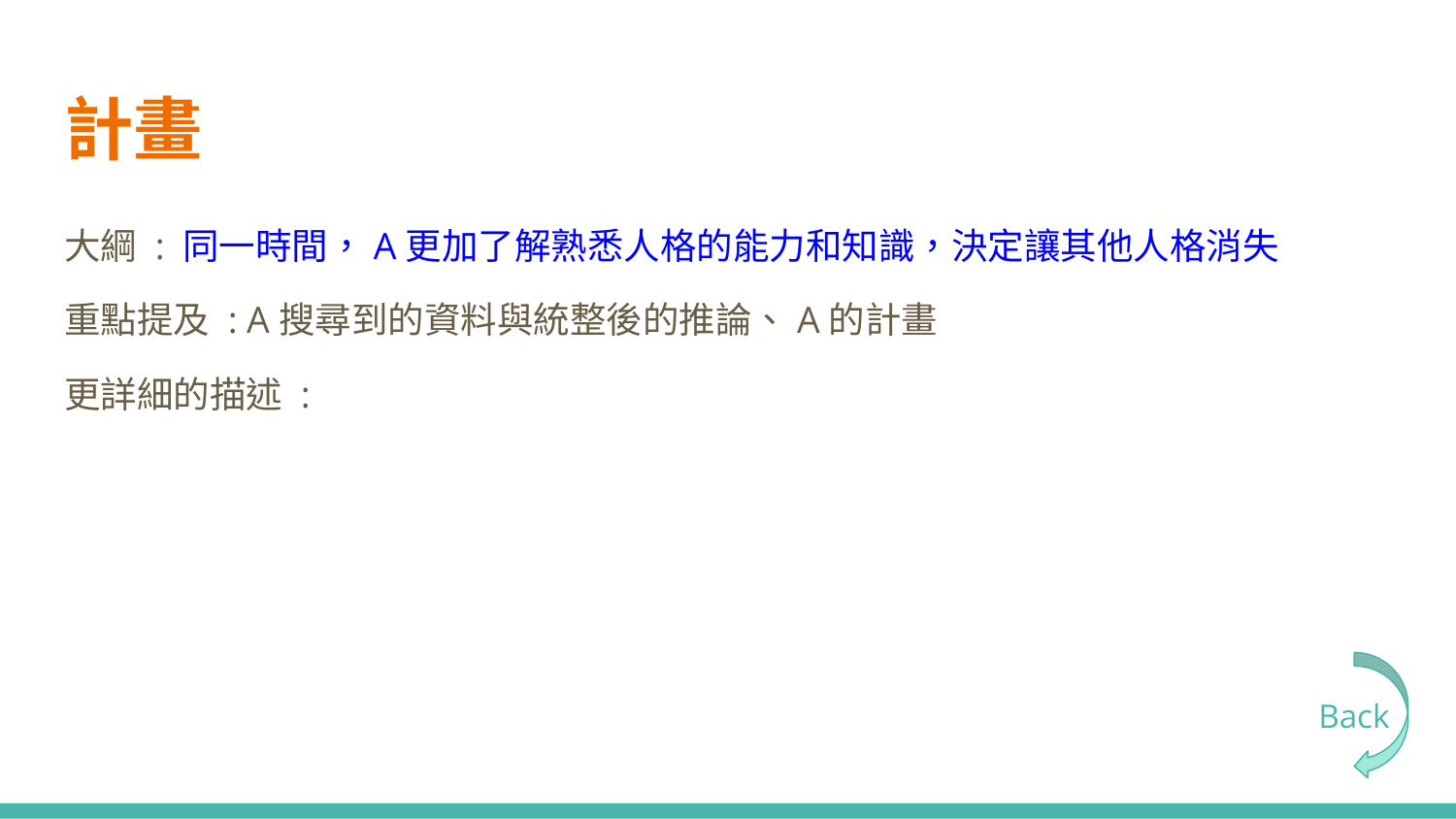

# 計畫
大綱 : 同一時間，A更加了解熟悉人格的能力和知識，決定讓其他人格消失
重點提及 : A搜尋到的資料與統整後的推論、A的計畫
更詳細的描述 :

Back